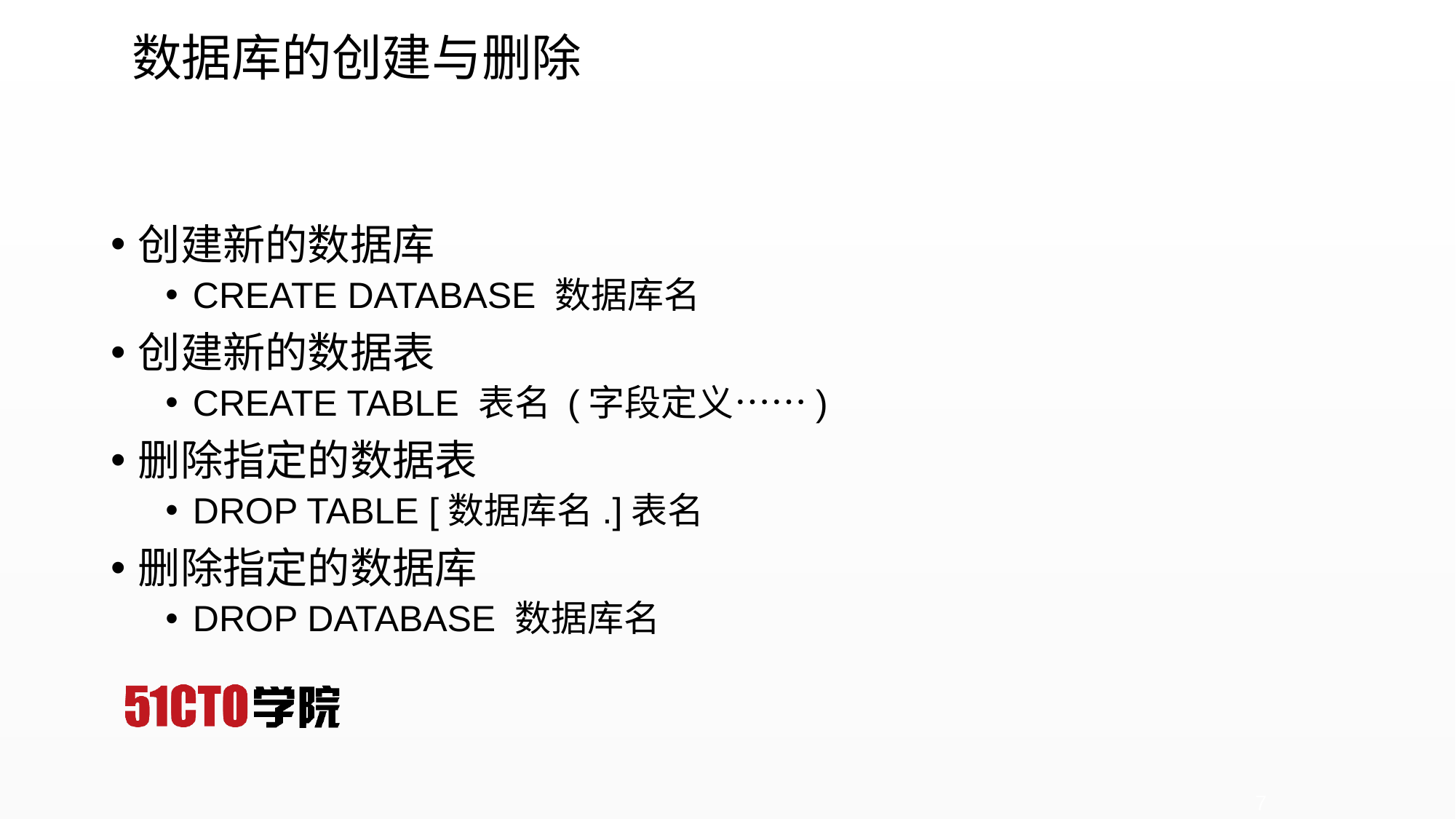

# 数据库的创建与删除
创建新的数据库
CREATE DATABASE 数据库名
创建新的数据表
CREATE TABLE 表名 (字段定义……)
删除指定的数据表
DROP TABLE [数据库名.]表名
删除指定的数据库
DROP DATABASE 数据库名
7